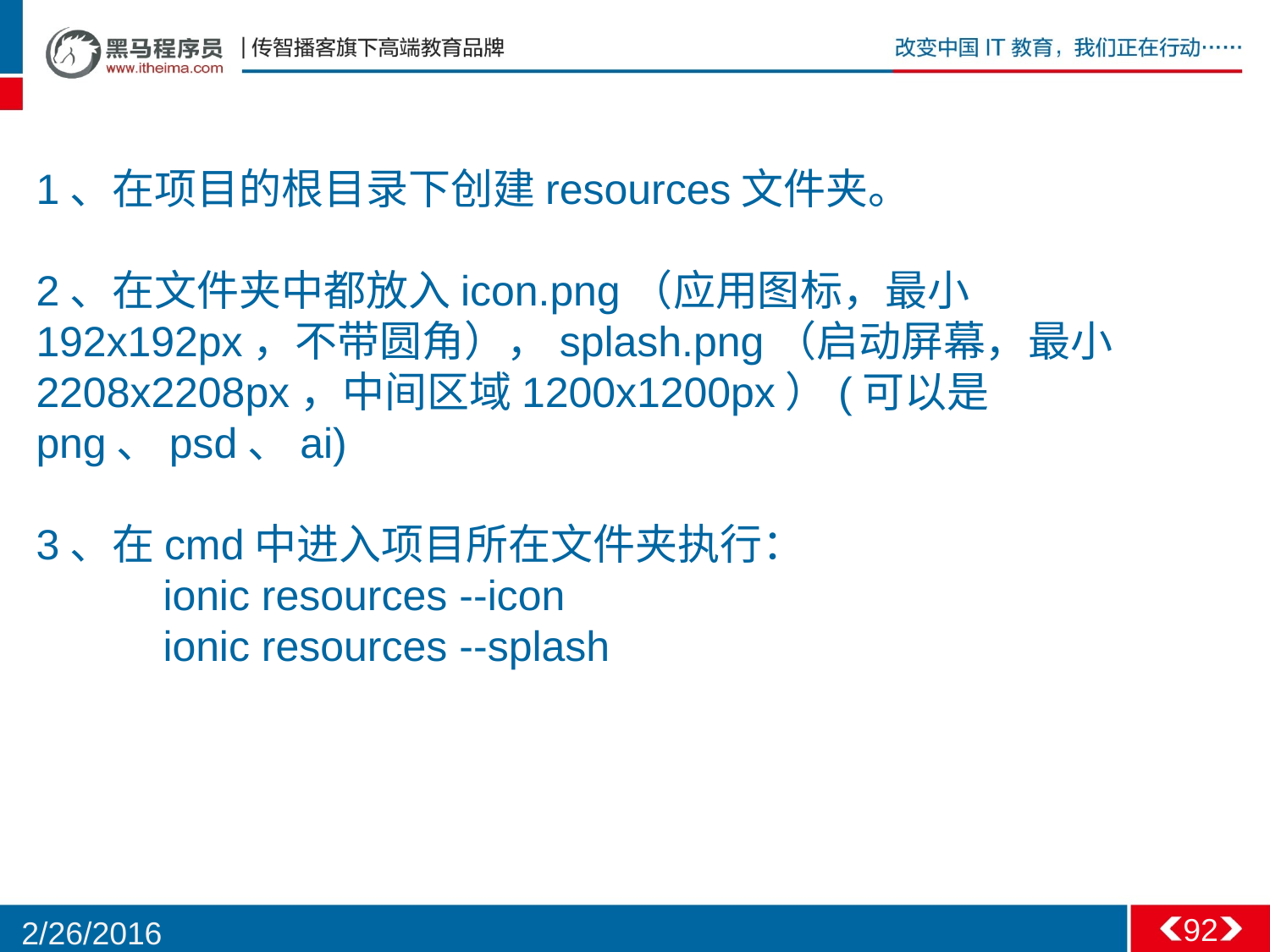

1、在项目的根目录下创建resources文件夹。

2、在文件夹中都放入icon.png（应用图标，最小192x192px，不带圆角），splash.png（启动屏幕，最小2208x2208px，中间区域1200x1200px）(可以是png、psd、ai)

3、在cmd中进入项目所在文件夹执行：
	ionic resources --icon
	ionic resources --splash
92

2/26/2016